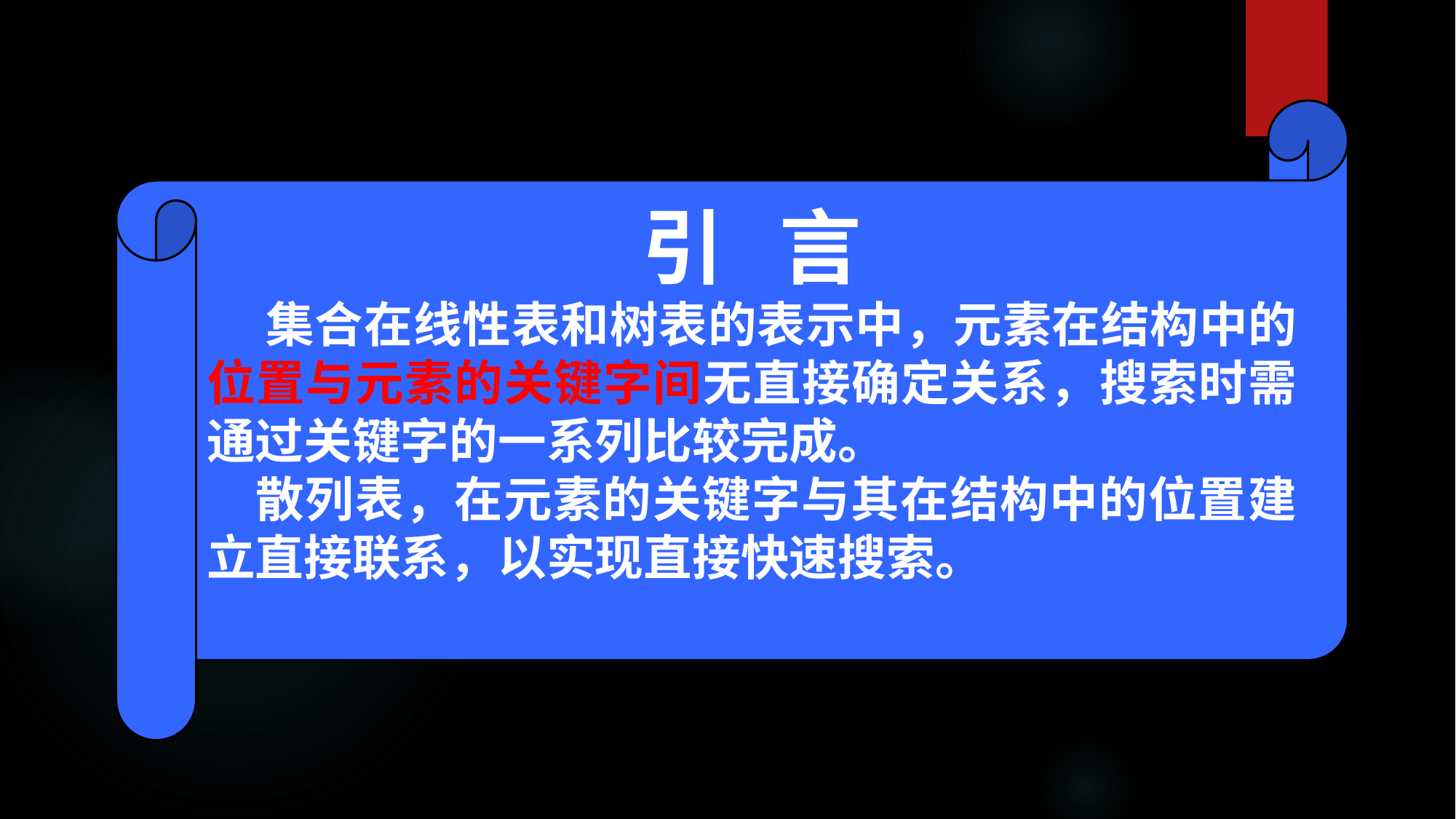

引   言
    集合在线性表和树表的表示中，元素在结构中的位置与元素的关键字间无直接确定关系，搜索时需通过关键字的一系列比较完成。
   散列表，在元素的关键字与其在结构中的位置建立直接联系，以实现直接快速搜索。